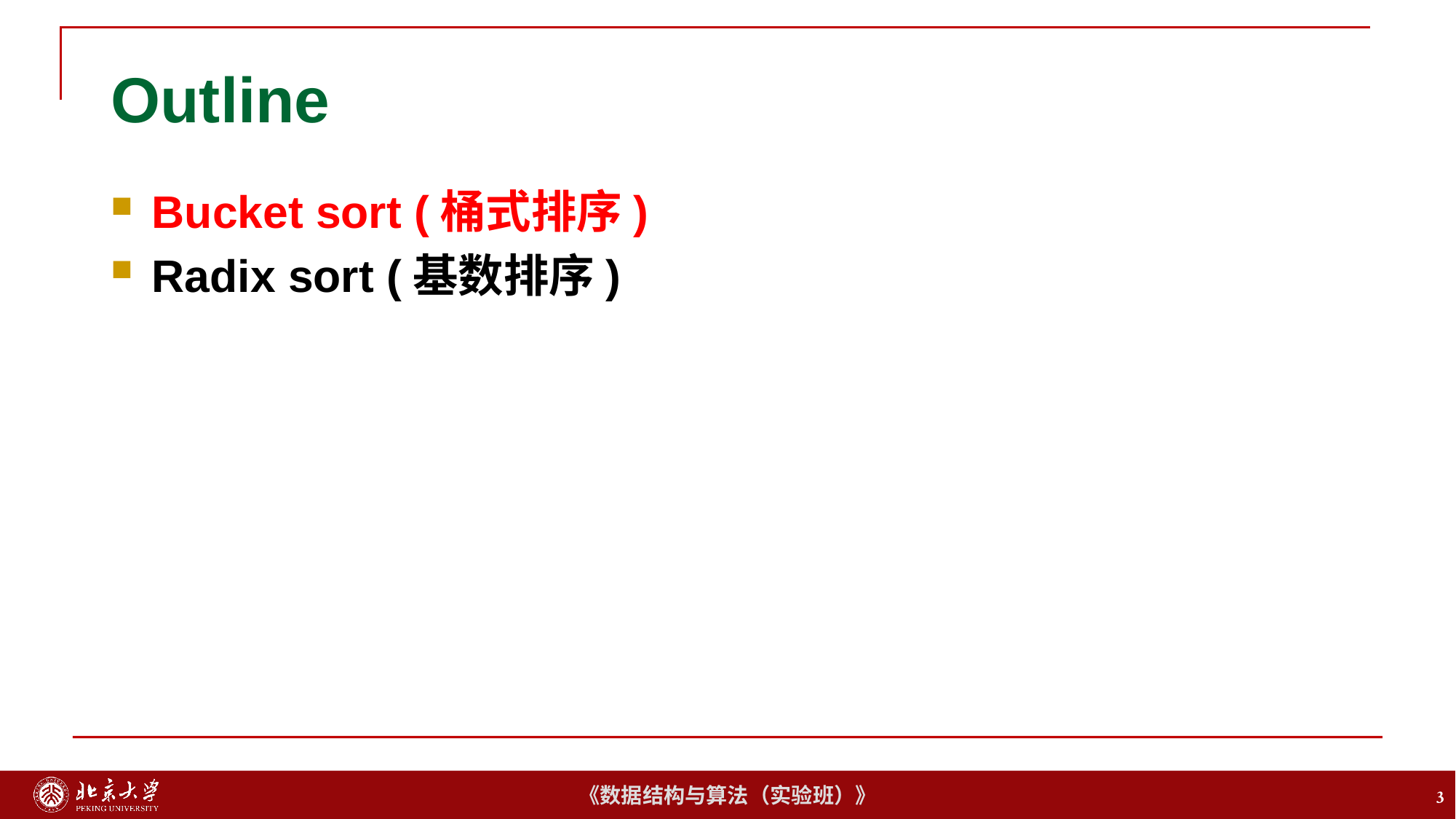

# Outline
Bucket sort (桶式排序)
Radix sort (基数排序)
3